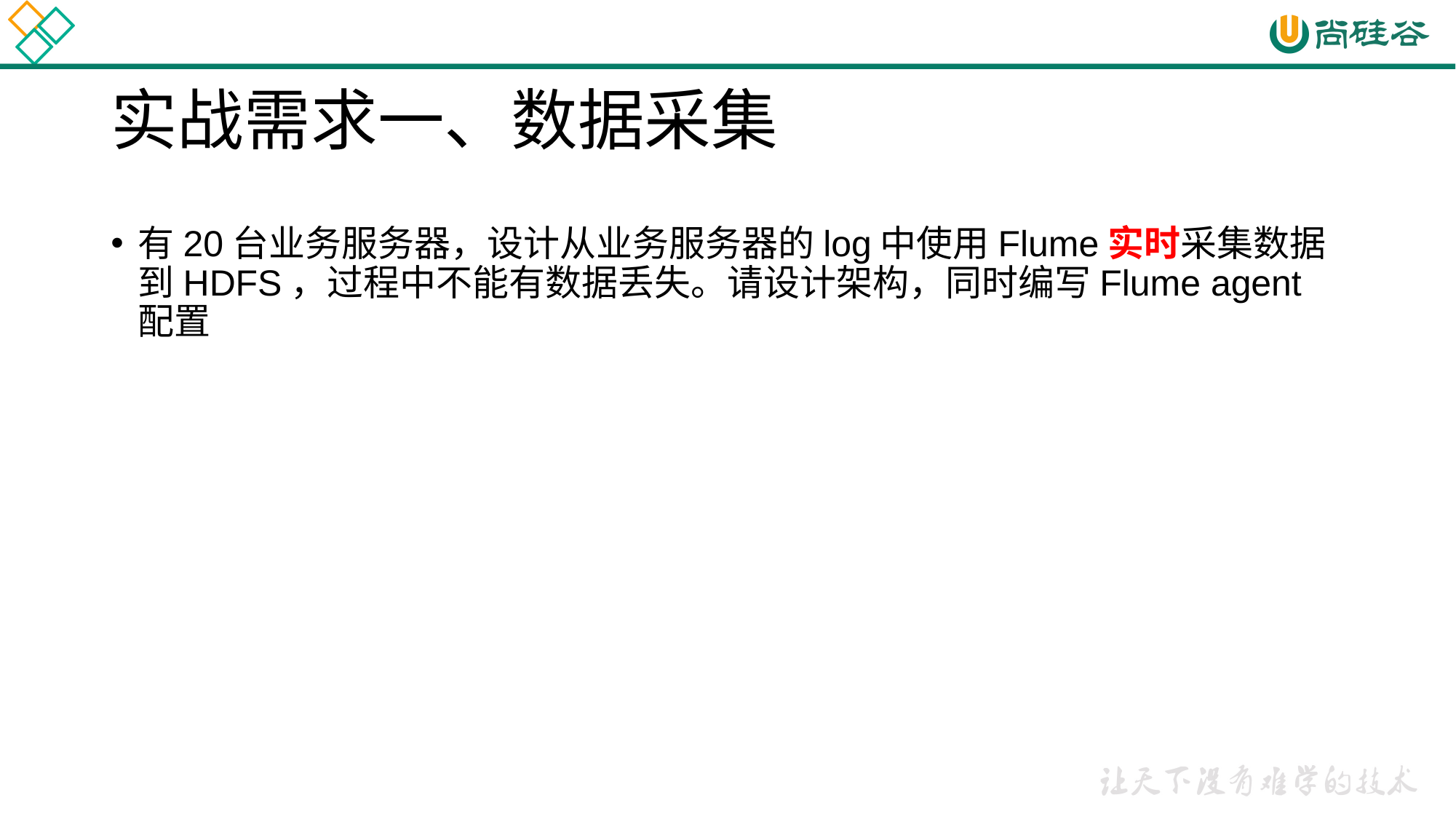

# 实战需求一、数据采集
有20台业务服务器，设计从业务服务器的log中使用Flume实时采集数据到HDFS，过程中不能有数据丢失。请设计架构，同时编写Flume agent配置